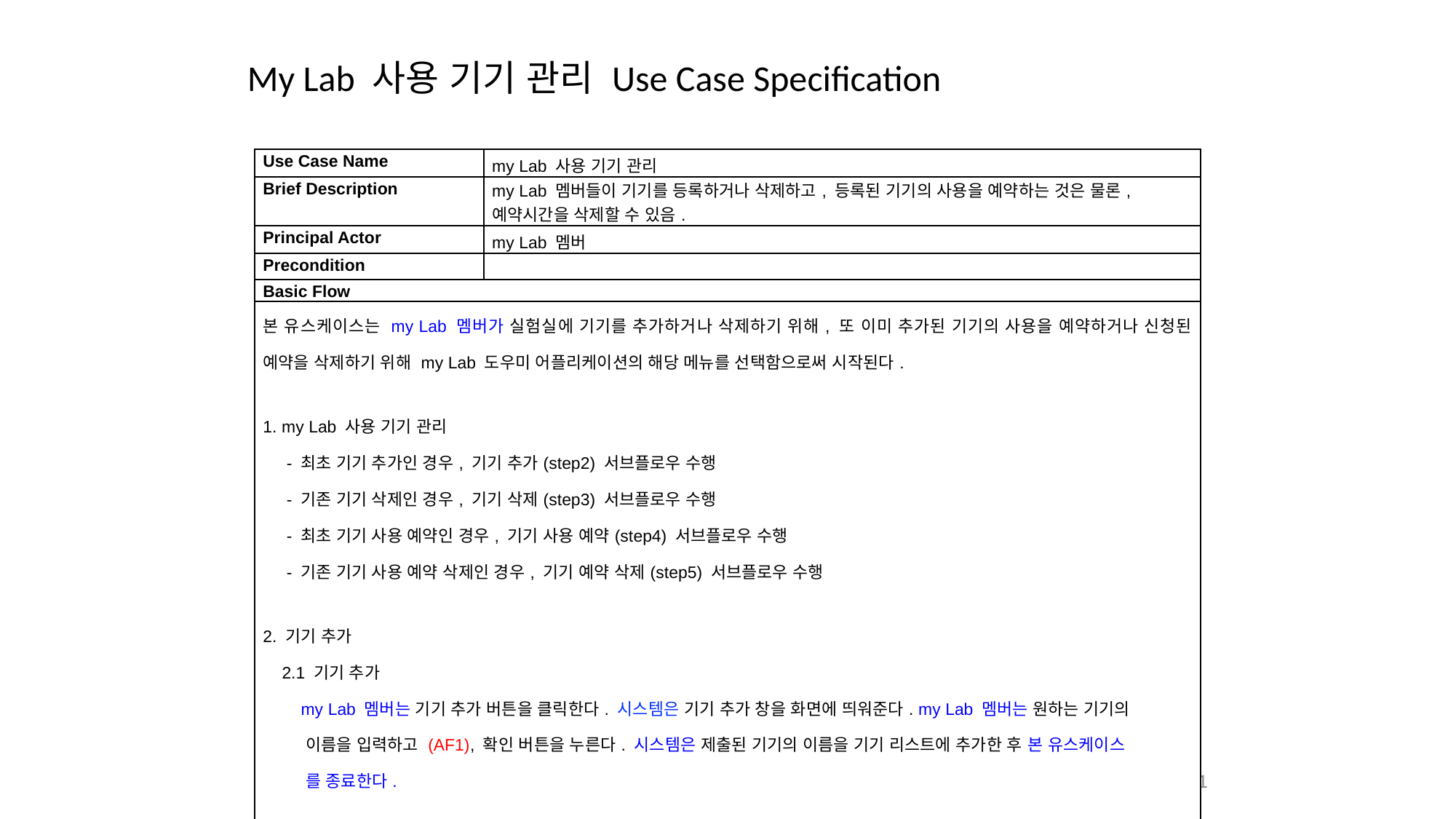

# My Lab 사용 기기 관리 Use Case Specification
| Use Case Name | my Lab 사용 기기 관리 |
| --- | --- |
| Brief Description | my Lab 멤버들이 기기를 등록하거나 삭제하고, 등록된 기기의 사용을 예약하는 것은 물론, 예약시간을 삭제할 수 있음. |
| Principal Actor | my Lab 멤버 |
| Precondition |  |
| Basic Flow |  |
| 본 유스케이스는 my Lab 멤버가 실험실에 기기를 추가하거나 삭제하기 위해, 또 이미 추가된 기기의 사용을 예약하거나 신청된 예약을 삭제하기 위해 my Lab 도우미 어플리케이션의 해당 메뉴를 선택함으로써 시작된다. 1. my Lab 사용 기기 관리 - 최초 기기 추가인 경우, 기기 추가(step2) 서브플로우 수행 - 기존 기기 삭제인 경우, 기기 삭제(step3) 서브플로우 수행 - 최초 기기 사용 예약인 경우, 기기 사용 예약(step4) 서브플로우 수행 - 기존 기기 사용 예약 삭제인 경우, 기기 예약 삭제(step5) 서브플로우 수행 2. 기기 추가 2.1 기기 추가 my Lab 멤버는 기기 추가 버튼을 클릭한다. 시스템은 기기 추가 창을 화면에 띄워준다. my Lab 멤버는 원하는 기기의 이름을 입력하고 (AF1), 확인 버튼을 누른다. 시스템은 제출된 기기의 이름을 기기 리스트에 추가한 후 본 유스케이스 를 종료한다. |  |
11